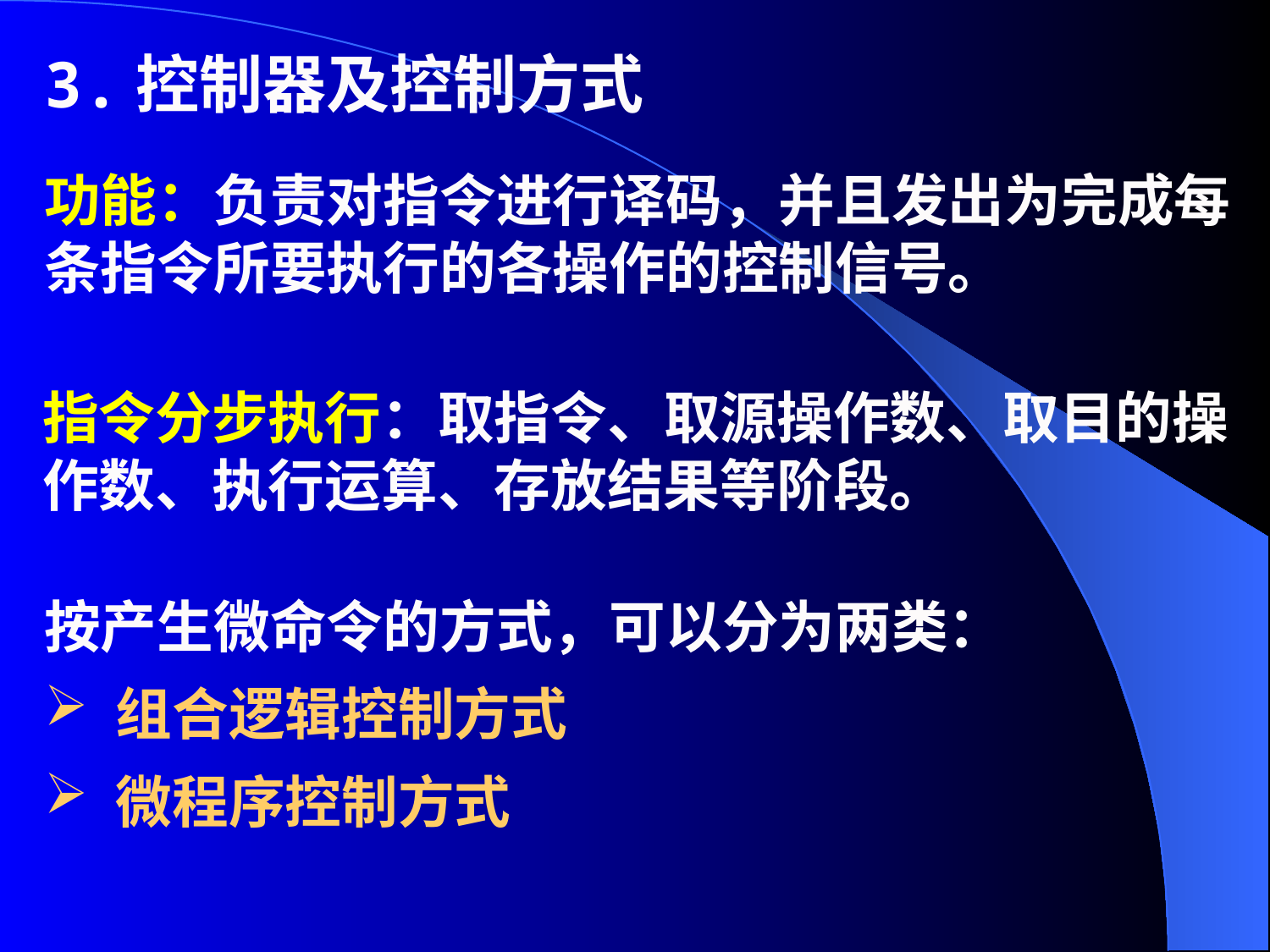

3.控制器及控制方式
功能：负责对指令进行译码，并且发出为完成每条指令所要执行的各操作的控制信号。
指令分步执行：取指令、取源操作数、取目的操作数、执行运算、存放结果等阶段。
按产生微命令的方式，可以分为两类：
 组合逻辑控制方式
 微程序控制方式